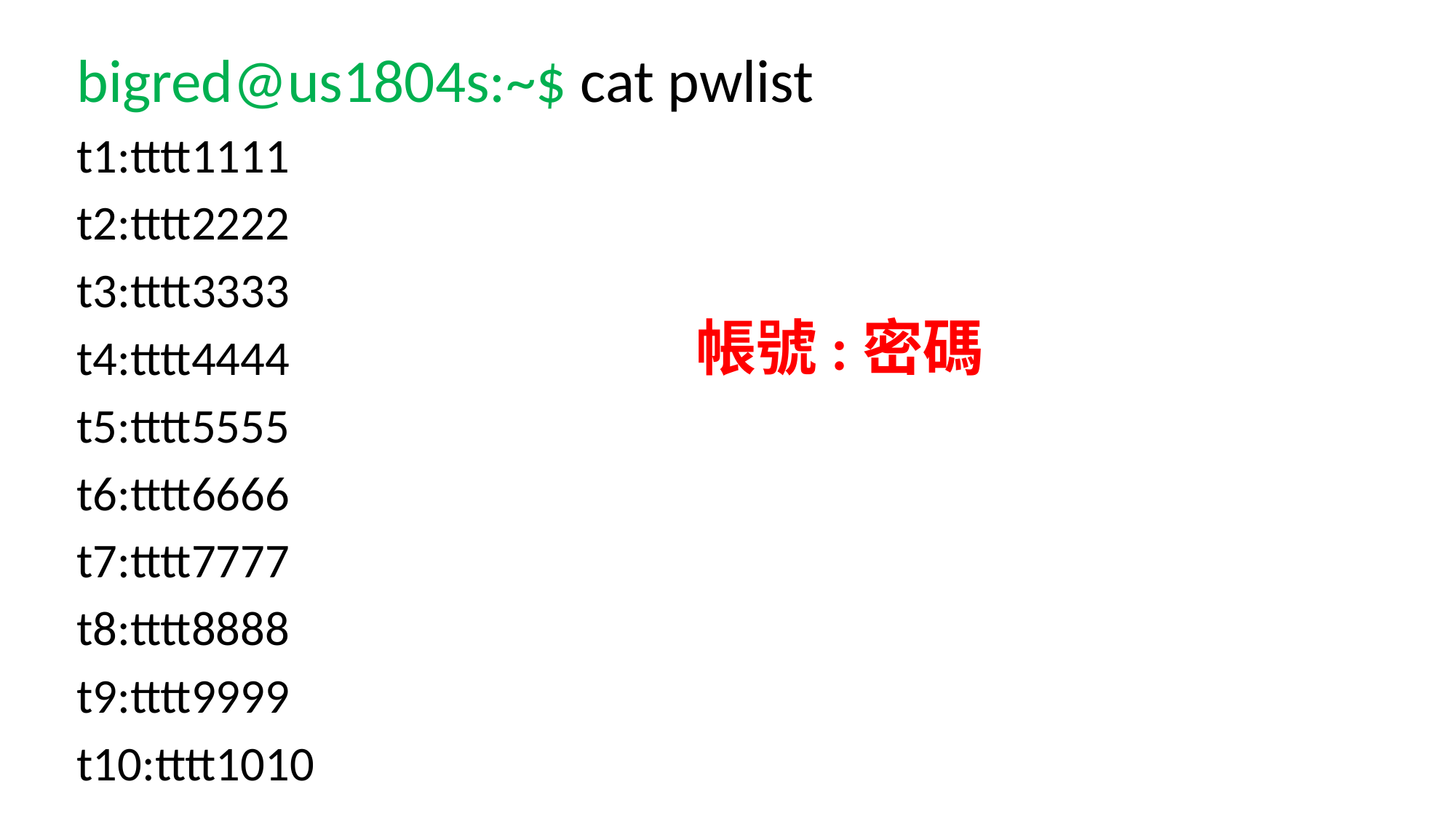

bigred@us1804s:~$ cat pwlist
t1:tttt1111
t2:tttt2222
t3:tttt3333
t4:tttt4444
t5:tttt5555
t6:tttt6666
t7:tttt7777
t8:tttt8888
t9:tttt9999
t10:tttt1010

帳號:密碼